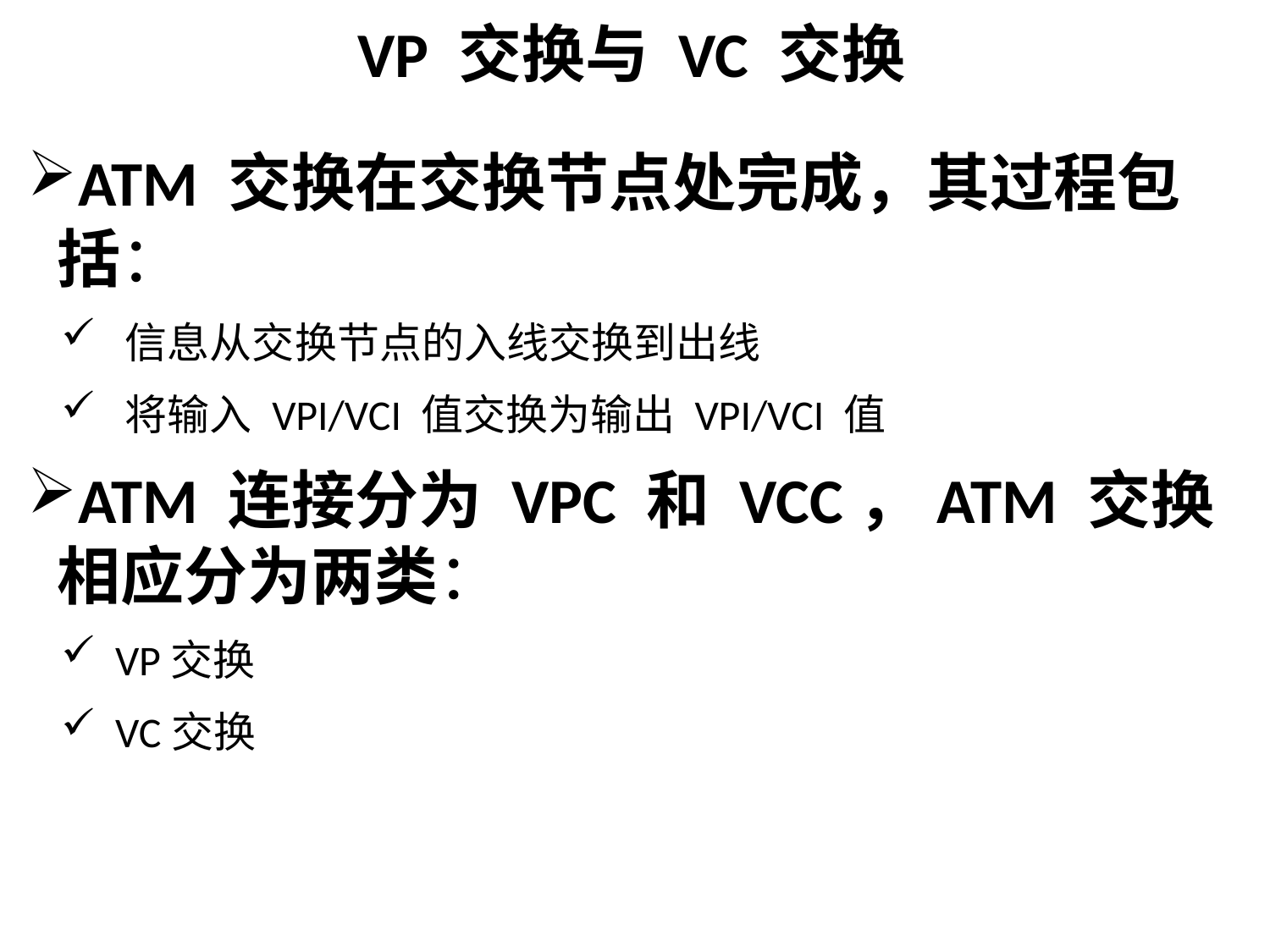

VP 交换与 VC 交换
ATM 交换在交换节点处完成，其过程包括：
  信息从交换节点的入线交换到出线
  将输入 VPI/VCI 值交换为输出 VPI/VCI 值
ATM 连接分为 VPC 和 VCC，ATM 交换相应分为两类：
  VP交换
  VC交换